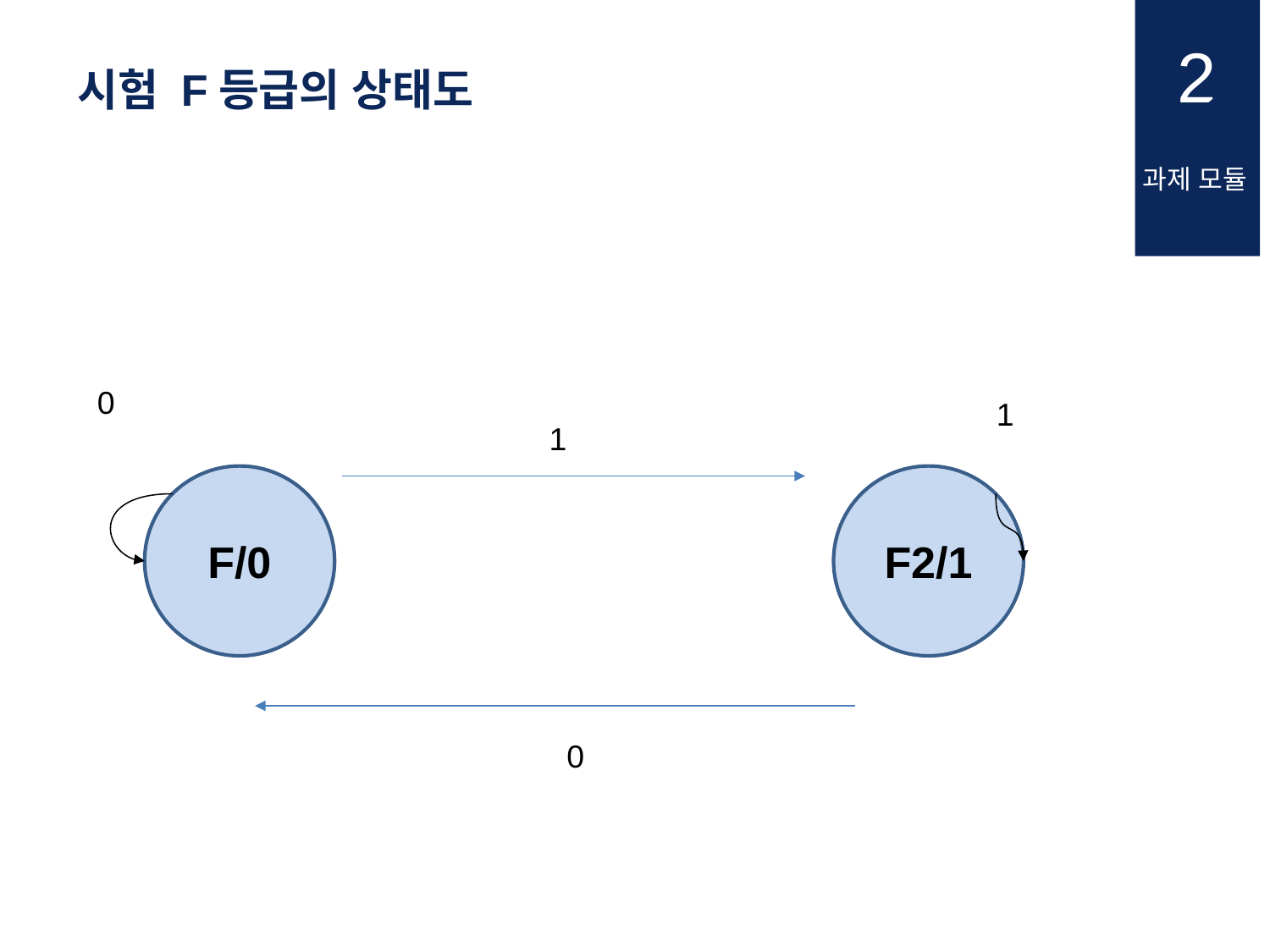

2

시험 F등급의 상태도
과제 모듈
0
1
1
F/0
F2/1
0